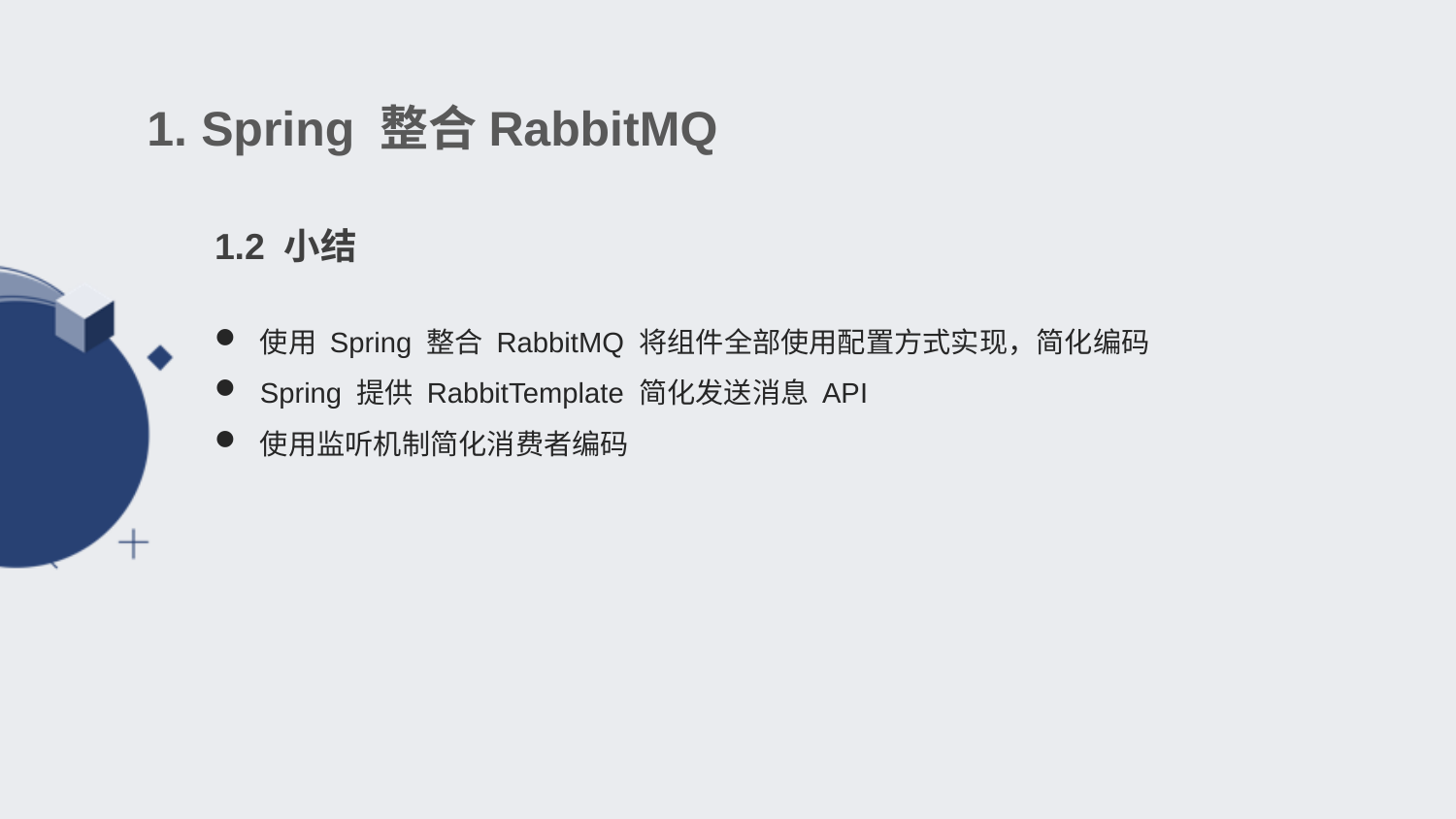

1. Spring 整合RabbitMQ
1.2 小结
使用 Spring 整合 RabbitMQ 将组件全部使用配置方式实现，简化编码
Spring 提供 RabbitTemplate 简化发送消息 API
使用监听机制简化消费者编码